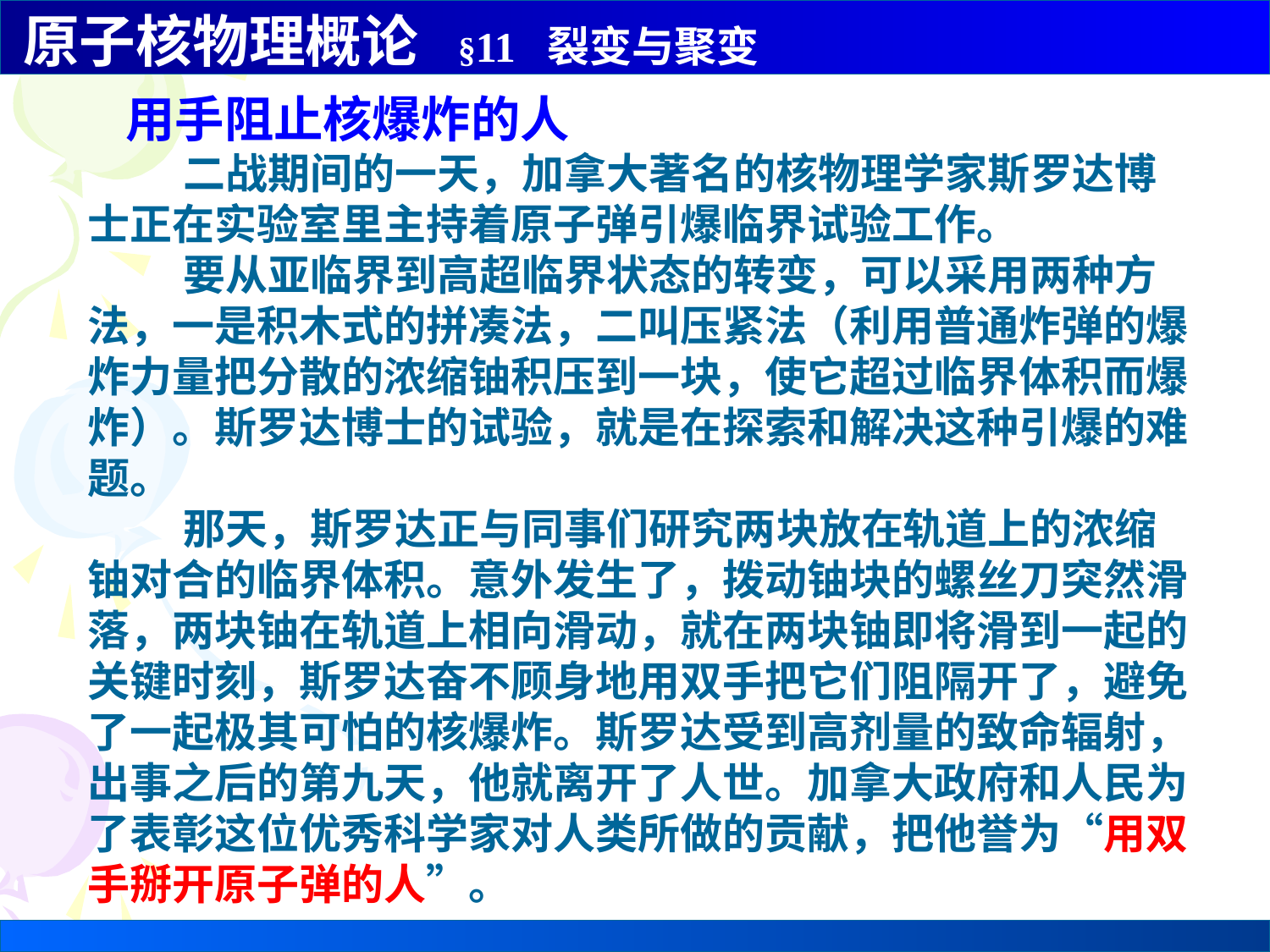

用手阻止核爆炸的人
     二战期间的一天，加拿大著名的核物理学家斯罗达博士正在实验室里主持着原子弹引爆临界试验工作。
     要从亚临界到高超临界状态的转变，可以采用两种方法，一是积木式的拼凑法，二叫压紧法（利用普通炸弹的爆炸力量把分散的浓缩铀积压到一块，使它超过临界体积而爆炸）。斯罗达博士的试验，就是在探索和解决这种引爆的难题。
     那天，斯罗达正与同事们研究两块放在轨道上的浓缩铀对合的临界体积。意外发生了，拨动铀块的螺丝刀突然滑落，两块铀在轨道上相向滑动，就在两块铀即将滑到一起的关键时刻，斯罗达奋不顾身地用双手把它们阻隔开了，避免了一起极其可怕的核爆炸。斯罗达受到高剂量的致命辐射，出事之后的第九天，他就离开了人世。加拿大政府和人民为了表彰这位优秀科学家对人类所做的贡献，把他誉为“用双手掰开原子弹的人”。